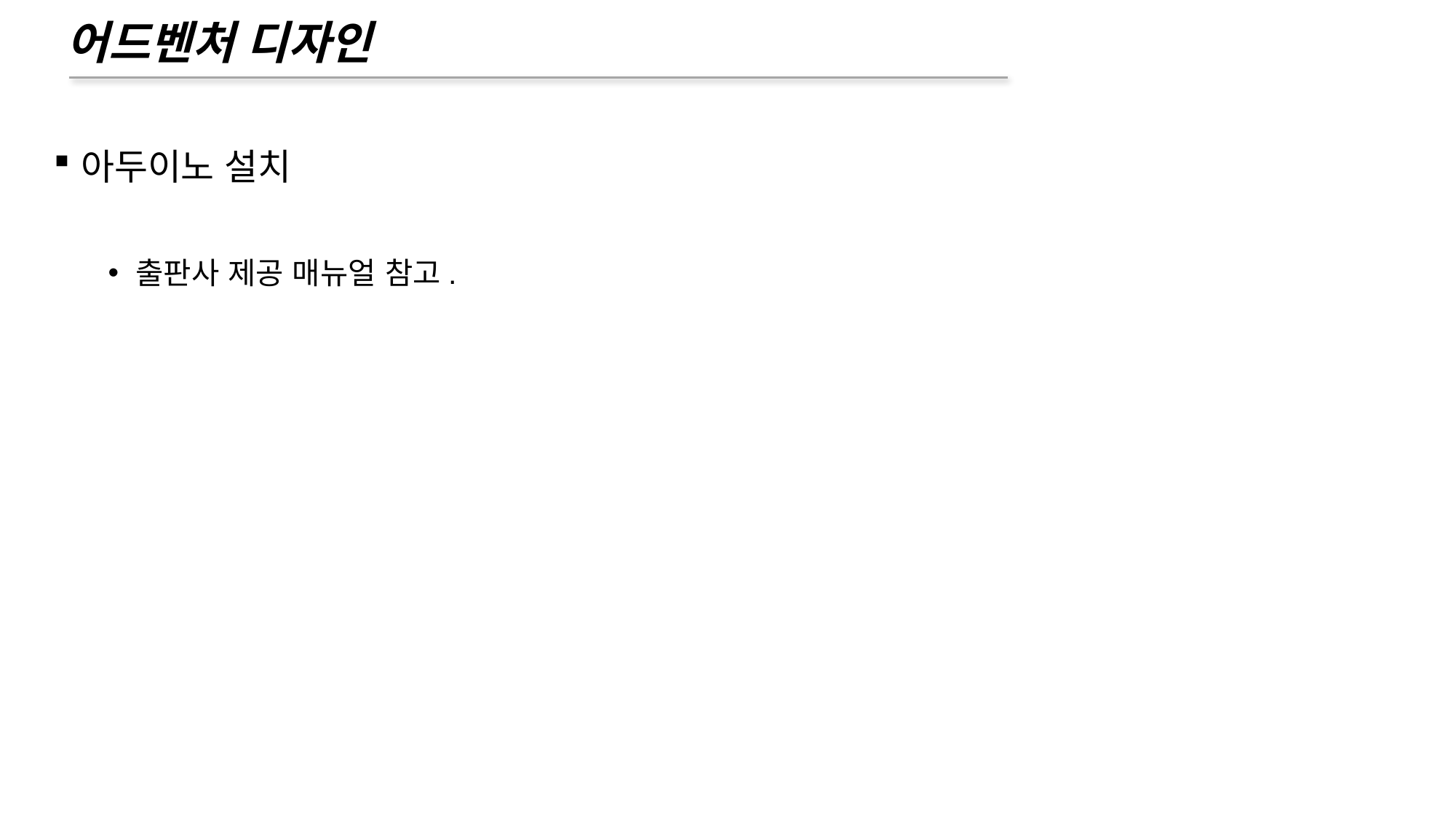

# 어드벤처 디자인
아두이노 설치

출판사 제공 매뉴얼 참고.